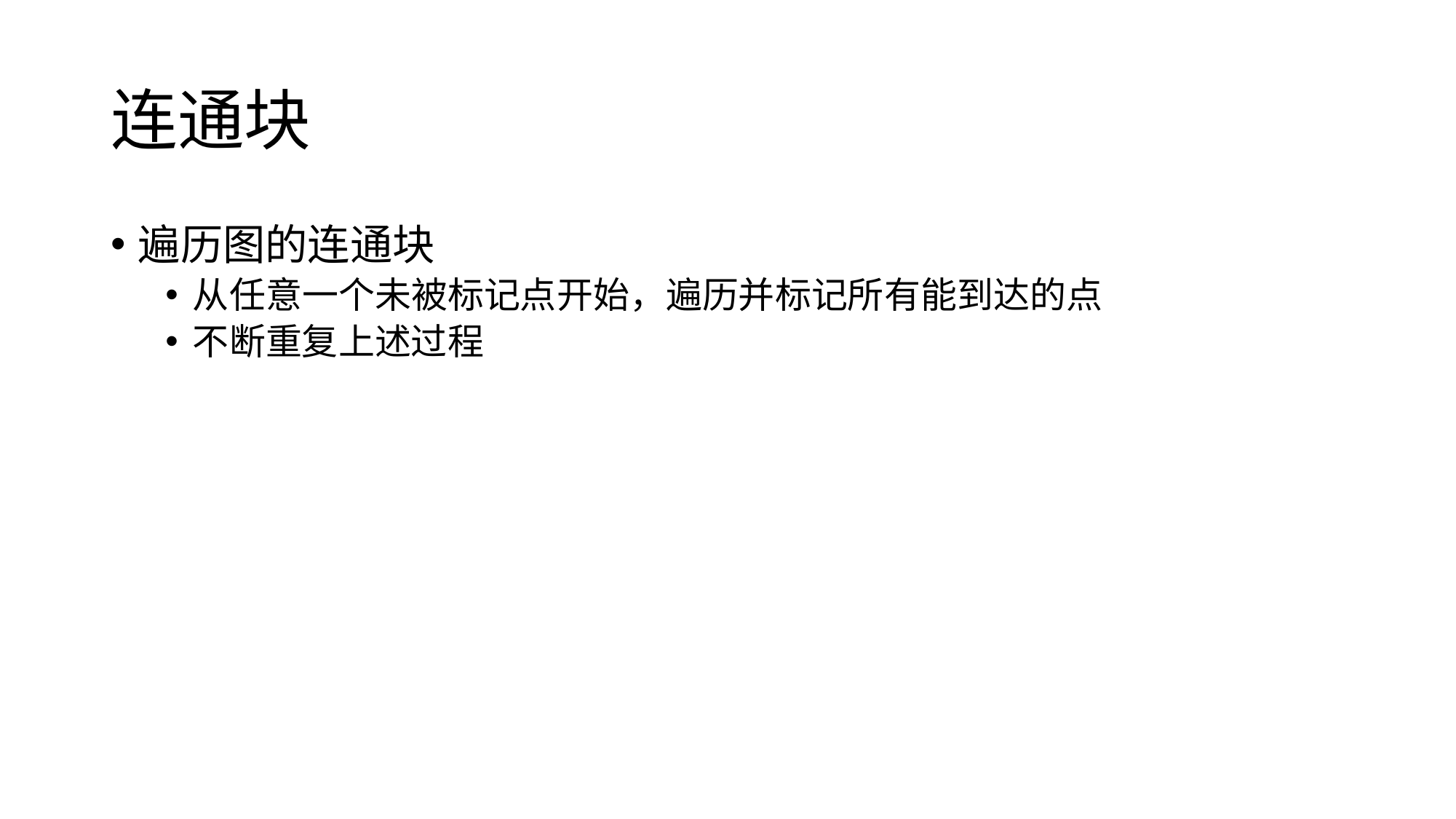

# 连通块
遍历图的连通块
从任意一个未被标记点开始，遍历并标记所有能到达的点
不断重复上述过程